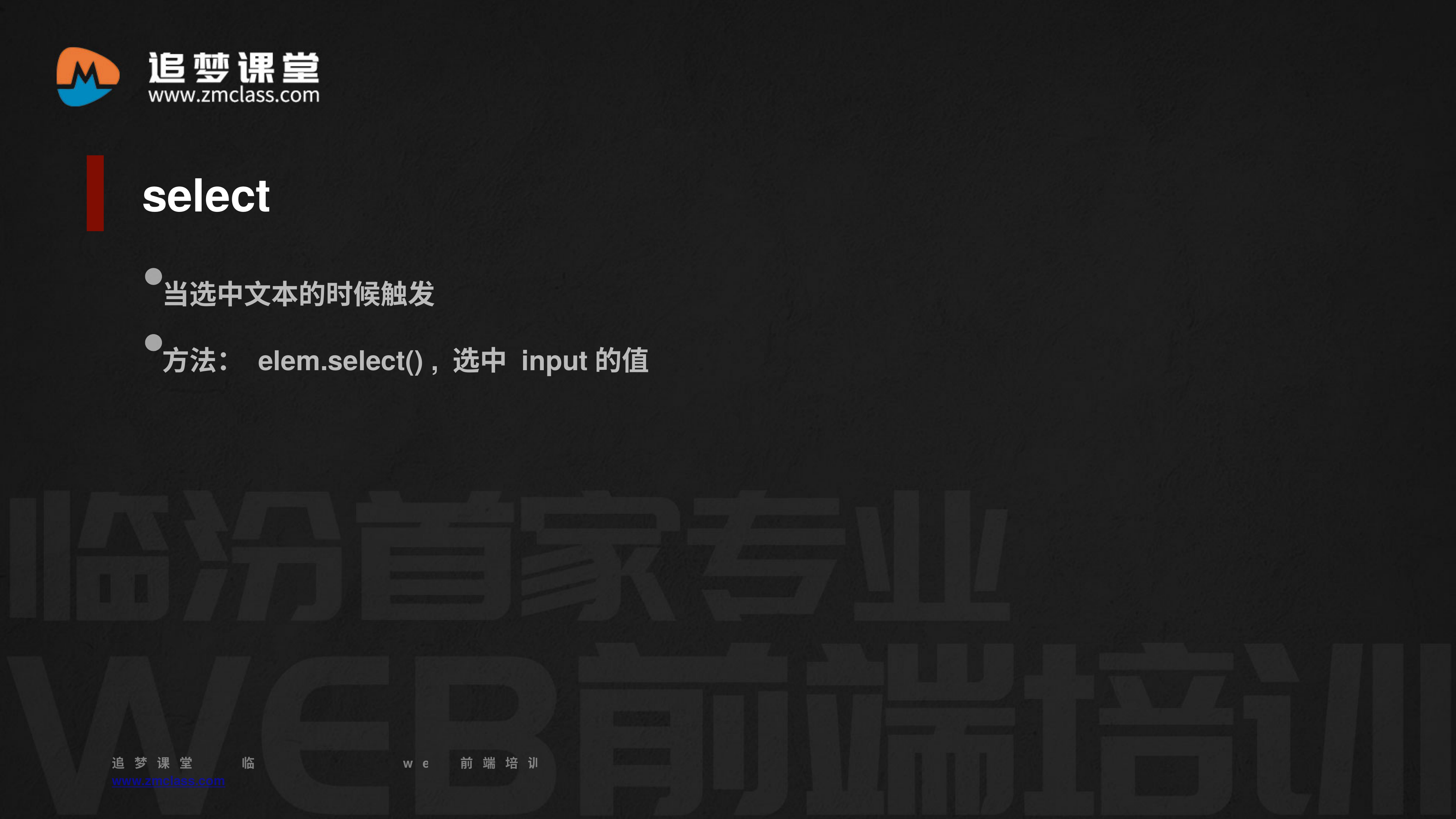

select
 当选中文本的时候触发

 方法： elem.select() , 选中 input的值

追梦课堂   临汾首家专业的web前端培训机构                                                          www.zmclass.com
16